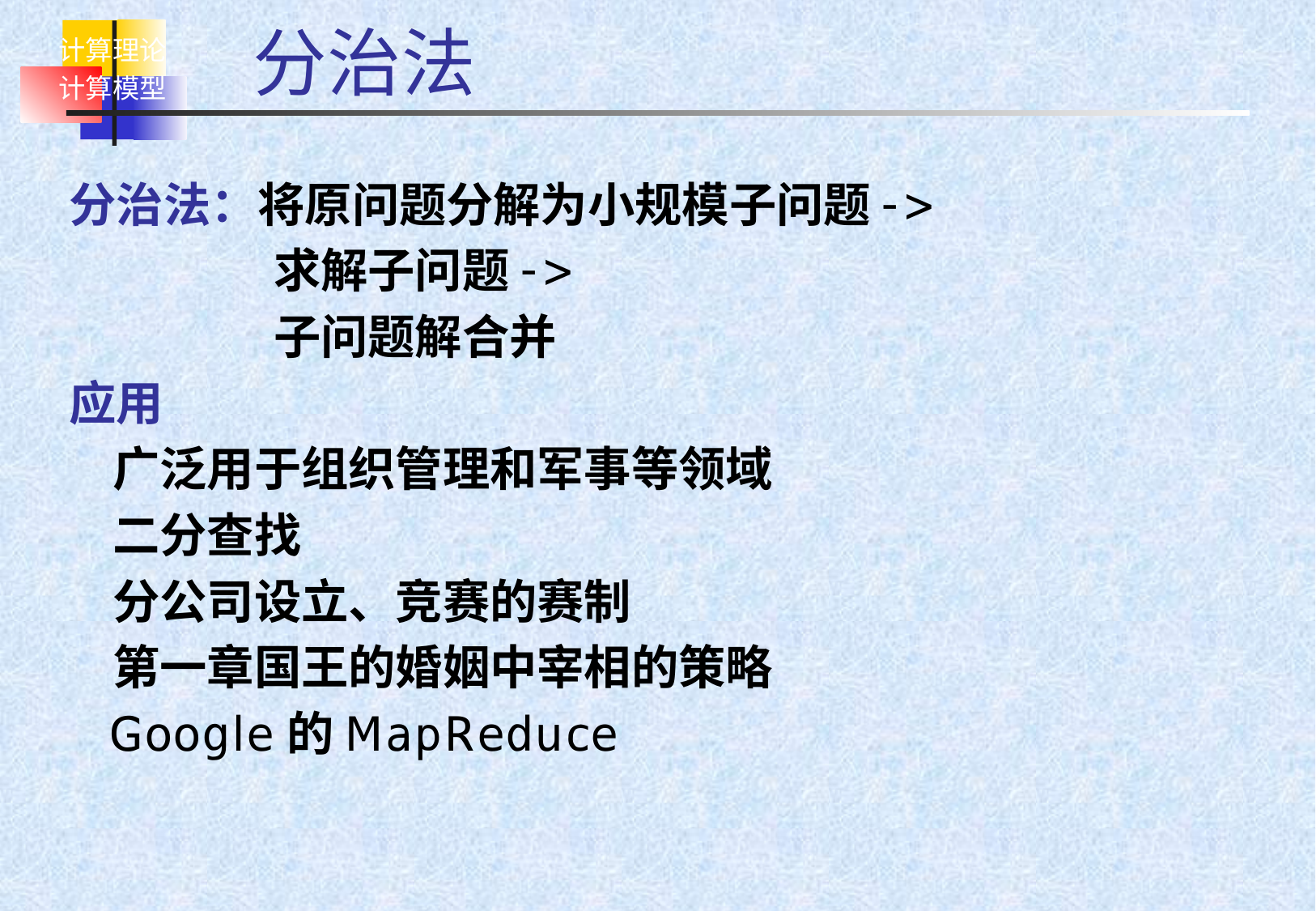

# 分治法
分治法：将原问题分解为小规模子问题->
                  求解子问题->
                  子问题解合并
应用
   广泛用于组织管理和军事等领域
   二分查找
   分公司设立、竞赛的赛制
   第一章国王的婚姻中宰相的策略
   Google的MapReduce